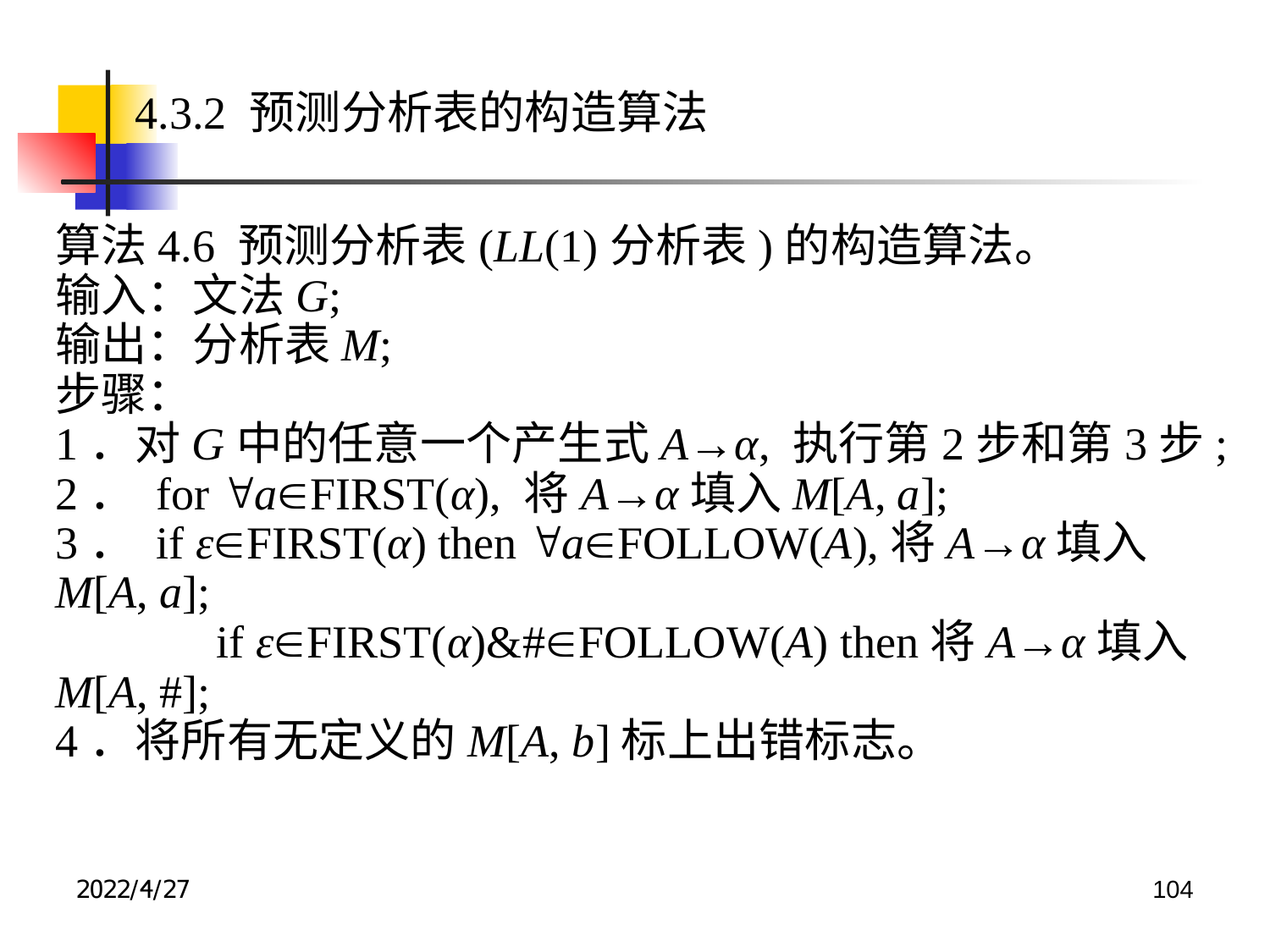

4.3.2 预测分析表的构造算法
算法4.6 预测分析表(LL(1)分析表)的构造算法。
输入：文法G;
输出：分析表M;
步骤：
1．对G中的任意一个产生式A→α, 执行第2步和第3步;
2． for ∀a∈FIRST(α), 将A→α填入M[A, a];
3． if ε∈FIRST(α) then ∀a∈FOLLOW(A),将A→α填入M[A, a];
	   if ε∈FIRST(α)&#∈FOLLOW(A) then将A→α填入M[A, #];
4．将所有无定义的M[A, b]标上出错标志。
2022/4/27
104